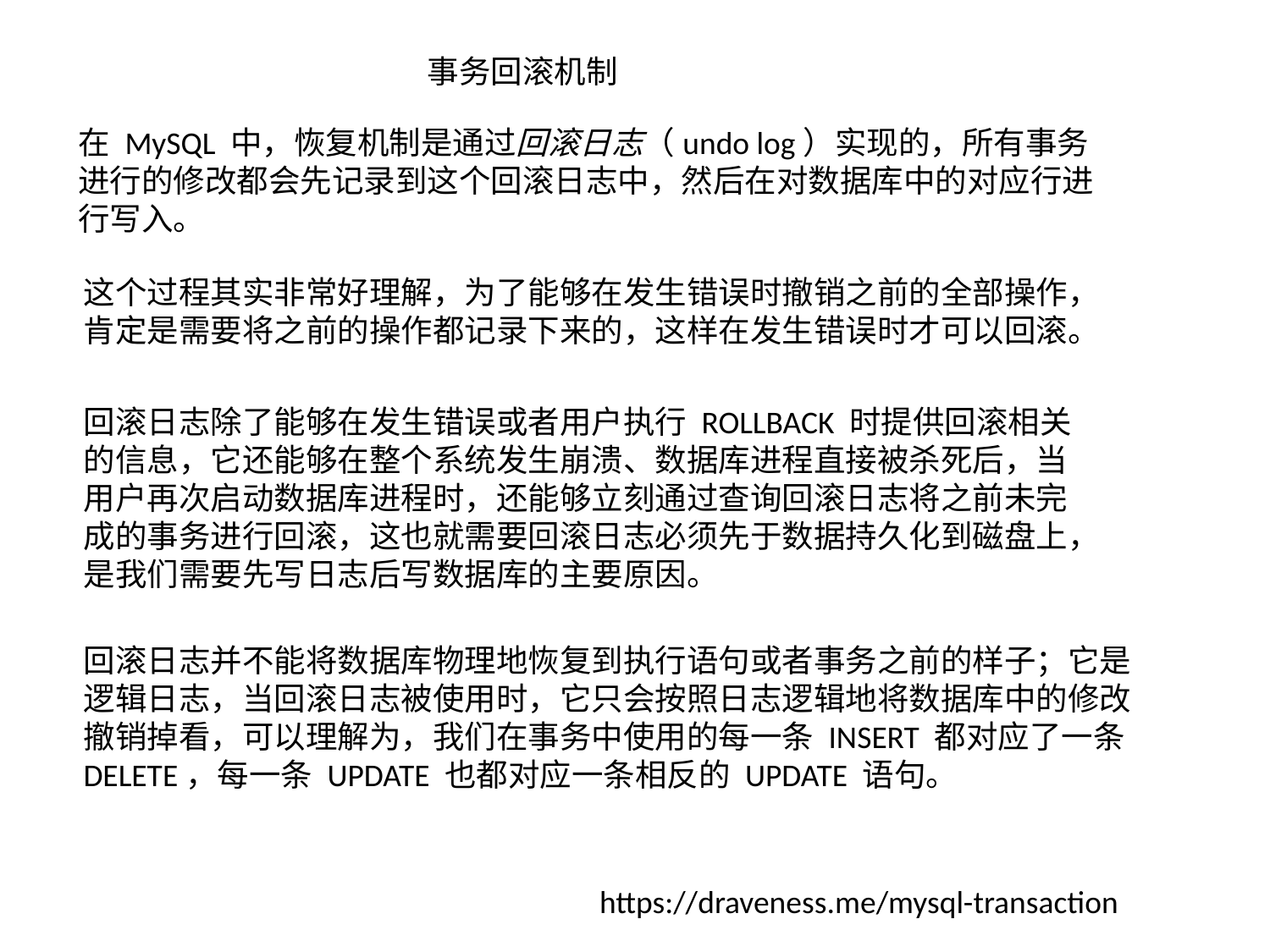

事务回滚机制
在 MySQL 中，恢复机制是通过回滚日志（undo log）实现的，所有事务进行的修改都会先记录到这个回滚日志中，然后在对数据库中的对应行进行写入。
这个过程其实非常好理解，为了能够在发生错误时撤销之前的全部操作，肯定是需要将之前的操作都记录下来的，这样在发生错误时才可以回滚。
回滚日志除了能够在发生错误或者用户执行 ROLLBACK 时提供回滚相关的信息，它还能够在整个系统发生崩溃、数据库进程直接被杀死后，当用户再次启动数据库进程时，还能够立刻通过查询回滚日志将之前未完成的事务进行回滚，这也就需要回滚日志必须先于数据持久化到磁盘上，是我们需要先写日志后写数据库的主要原因。
回滚日志并不能将数据库物理地恢复到执行语句或者事务之前的样子；它是逻辑日志，当回滚日志被使用时，它只会按照日志逻辑地将数据库中的修改撤销掉看，可以理解为，我们在事务中使用的每一条 INSERT 都对应了一条  DELETE，每一条 UPDATE 也都对应一条相反的 UPDATE 语句。
https://draveness.me/mysql-transaction